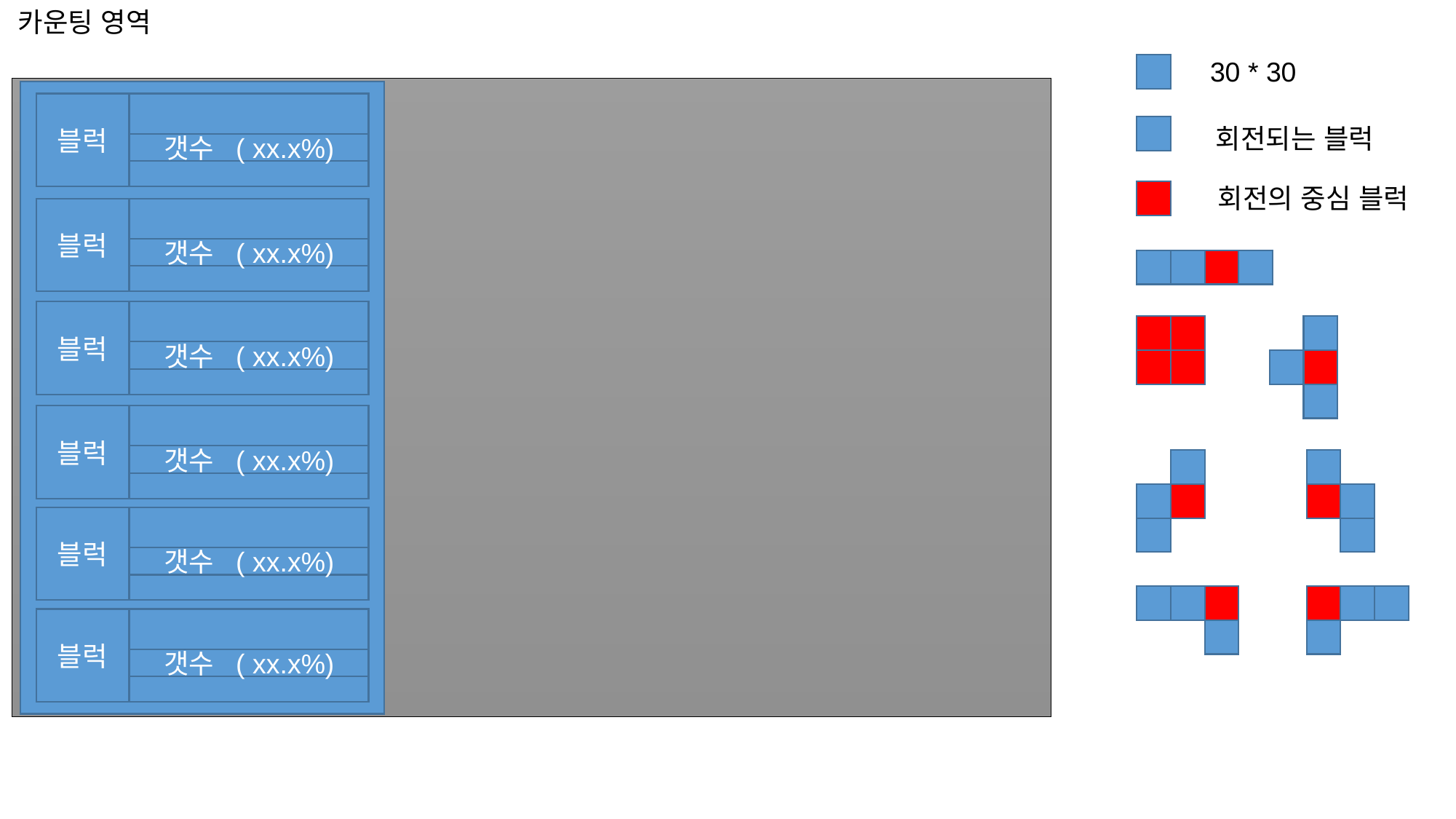

카운팅 영역
30 * 30

블럭

갯수  ( xx.x%)
블럭

갯수  ( xx.x%)
블럭

갯수  ( xx.x%)
블럭

갯수  ( xx.x%)
블럭

갯수  ( xx.x%)
블럭

갯수  ( xx.x%)

회전되는 블럭
회전의 중심 블럭